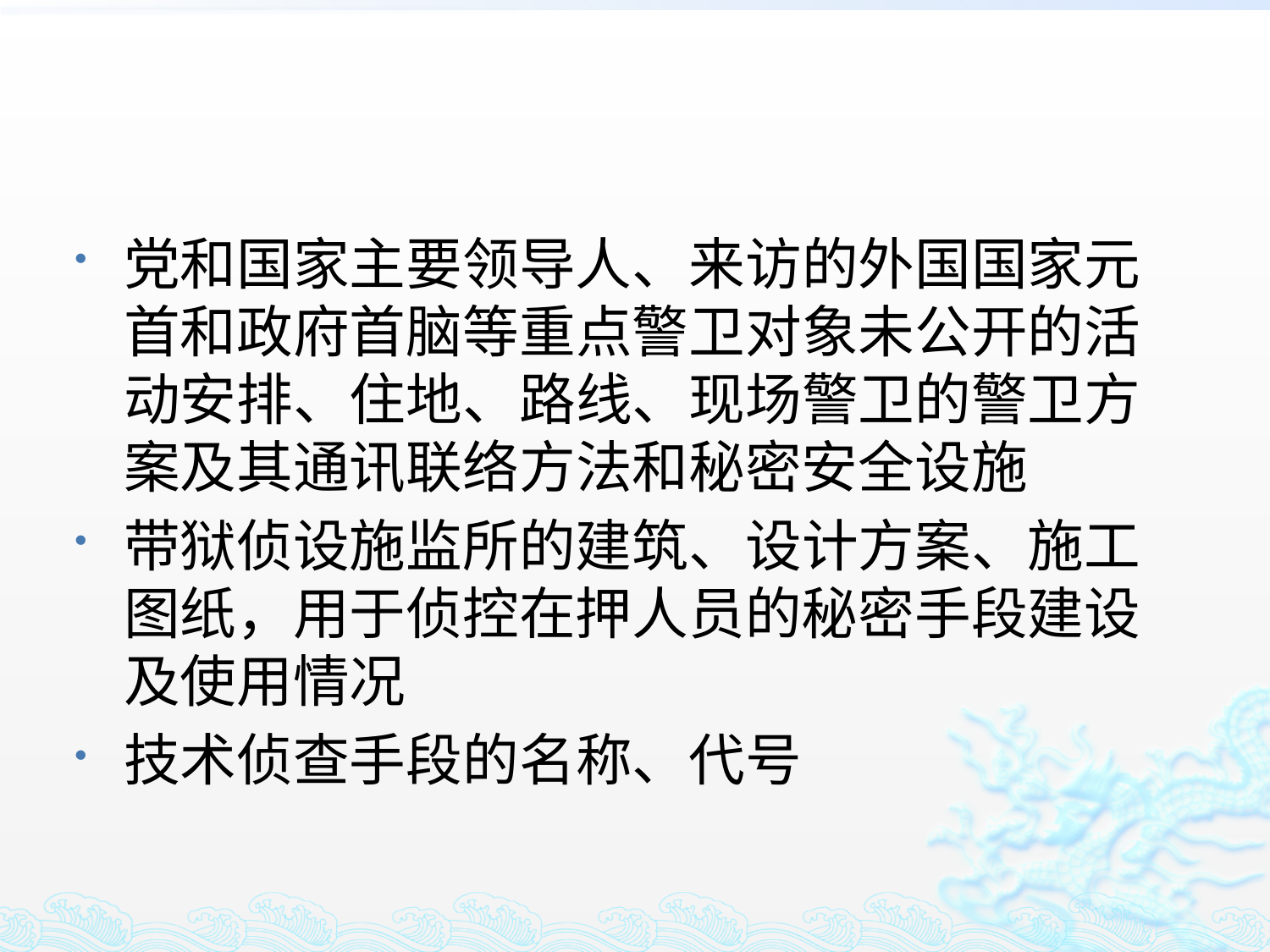

#
党和国家主要领导人、来访的外国国家元首和政府首脑等重点警卫对象未公开的活动安排、住地、路线、现场警卫的警卫方案及其通讯联络方法和秘密安全设施
带狱侦设施监所的建筑、设计方案、施工图纸，用于侦控在押人员的秘密手段建设及使用情况
技术侦查手段的名称、代号